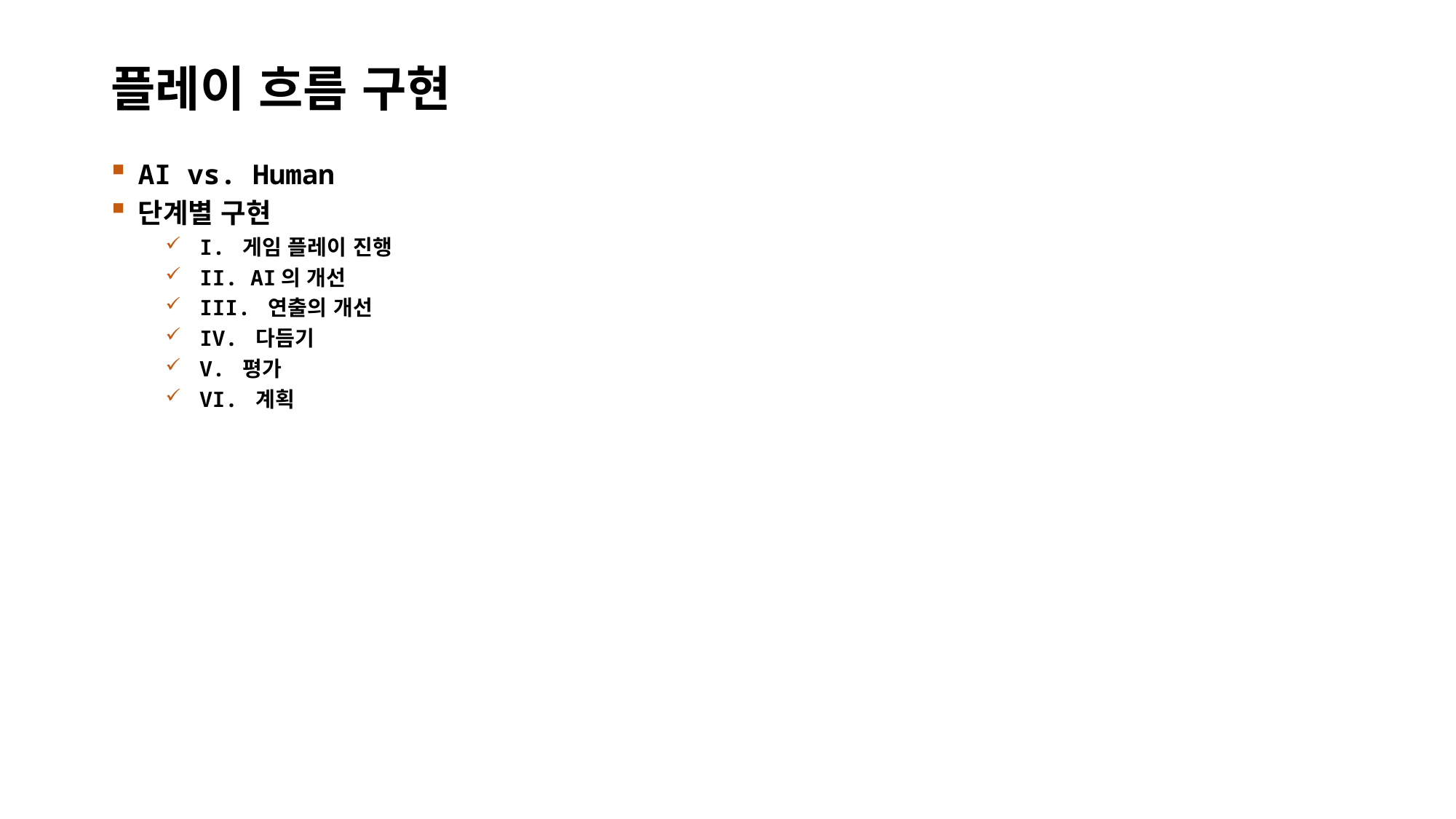

# 플레이 흐름 구현
AI vs. Human
단계별 구현
I. 게임 플레이 진행
II. AI의 개선
III. 연출의 개선
IV. 다듬기
V. 평가
VI. 계획